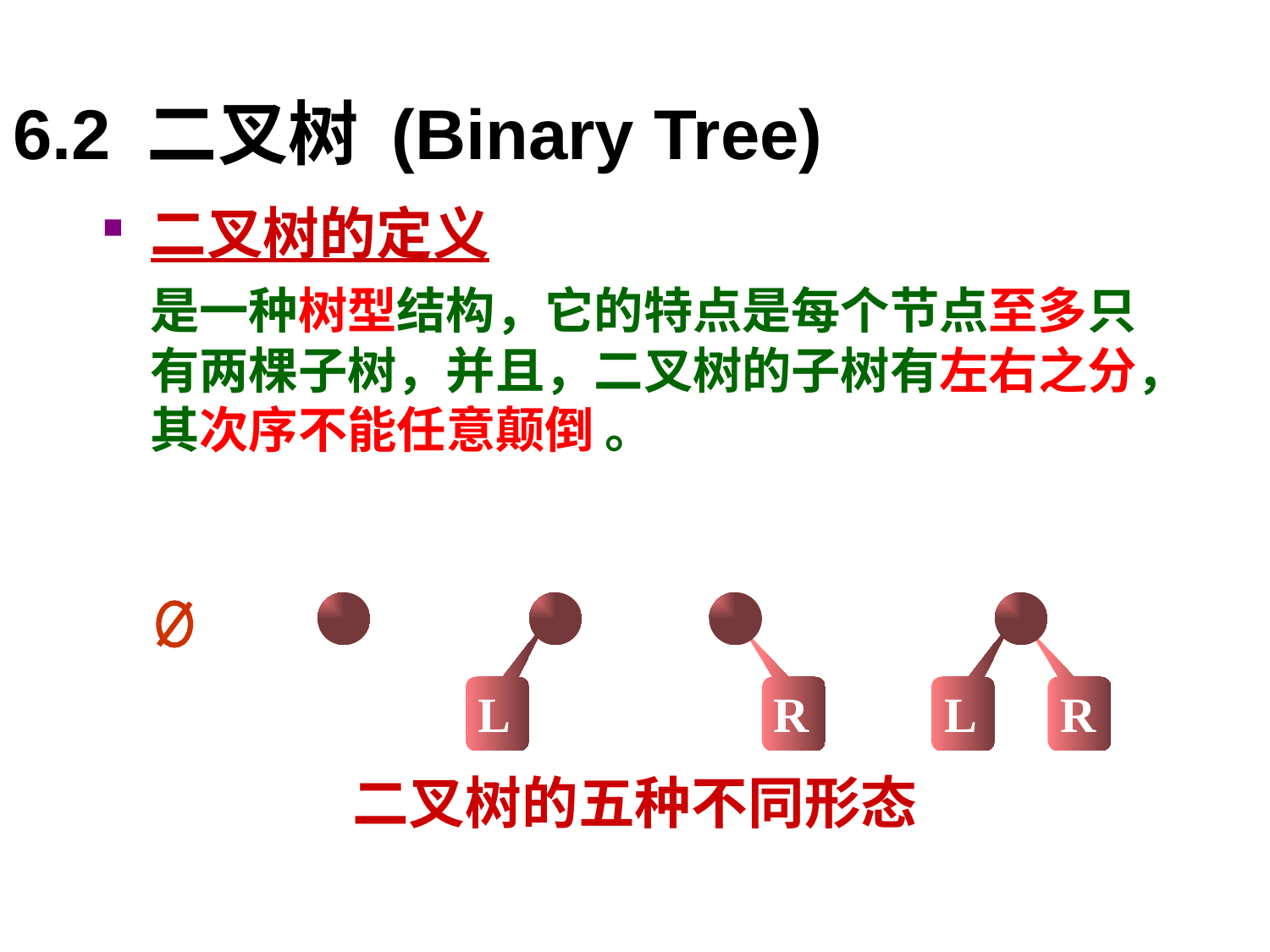

# 6.2 二叉树 (Binary Tree)
二叉树的定义
	是一种树型结构，它的特点是每个节点至多只有两棵子树，并且，二叉树的子树有左右之分，其次序不能任意颠倒 。

L
R

L

R
二叉树的五种不同形态